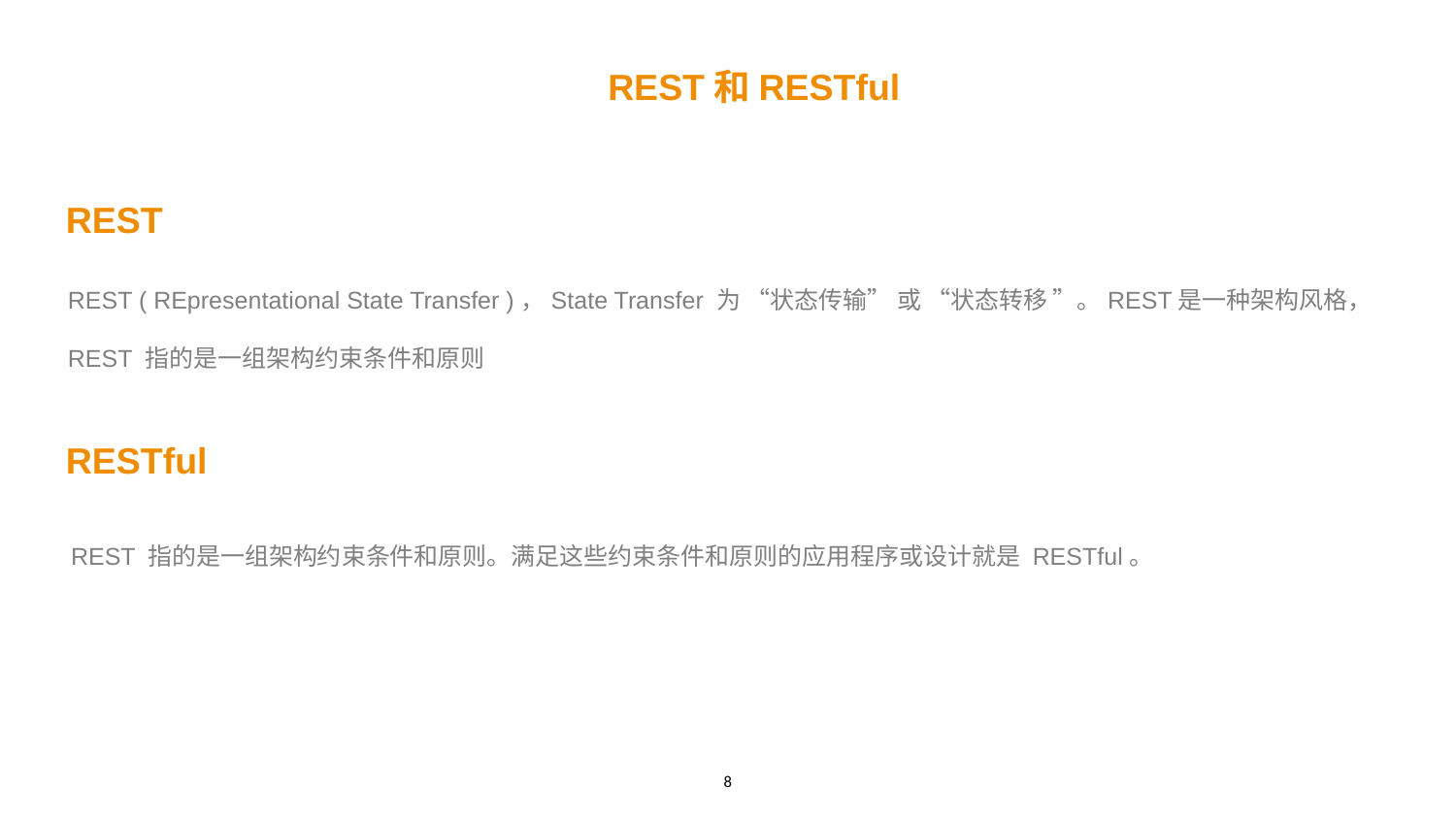

REST和RESTful
REST
REST ( REpresentational State Transfer )，State Transfer 为 “状态传输” 或 “状态转移 ”。REST是一种架构风格，REST 指的是一组架构约束条件和原则
RESTful
REST 指的是一组架构约束条件和原则。满足这些约束条件和原则的应用程序或设计就是 RESTful。